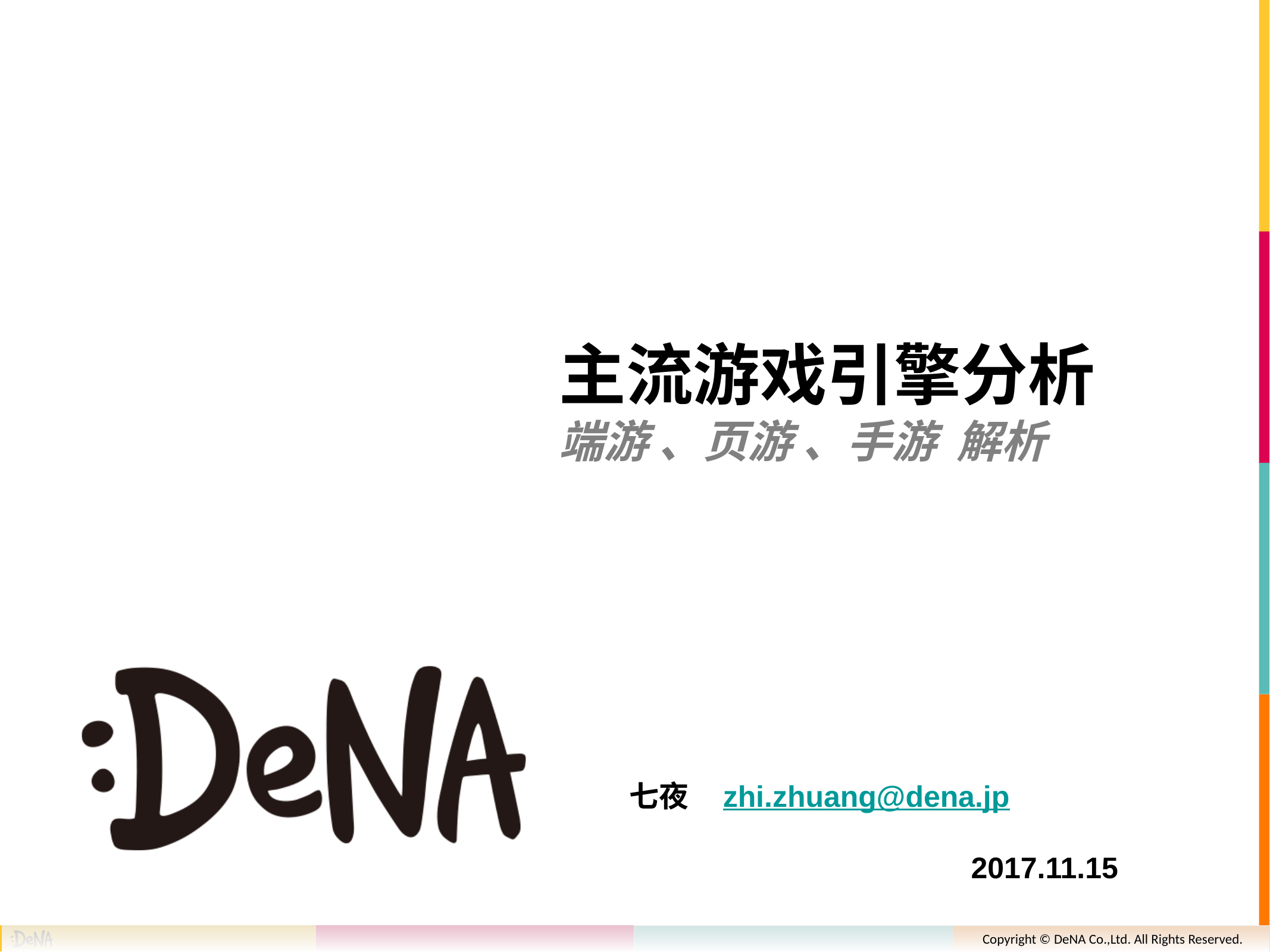

# 主流游戏引擎分析 端游 、页游 、手游  解析

七夜    zhi.zhuang@dena.jp

                                         2017.11.15